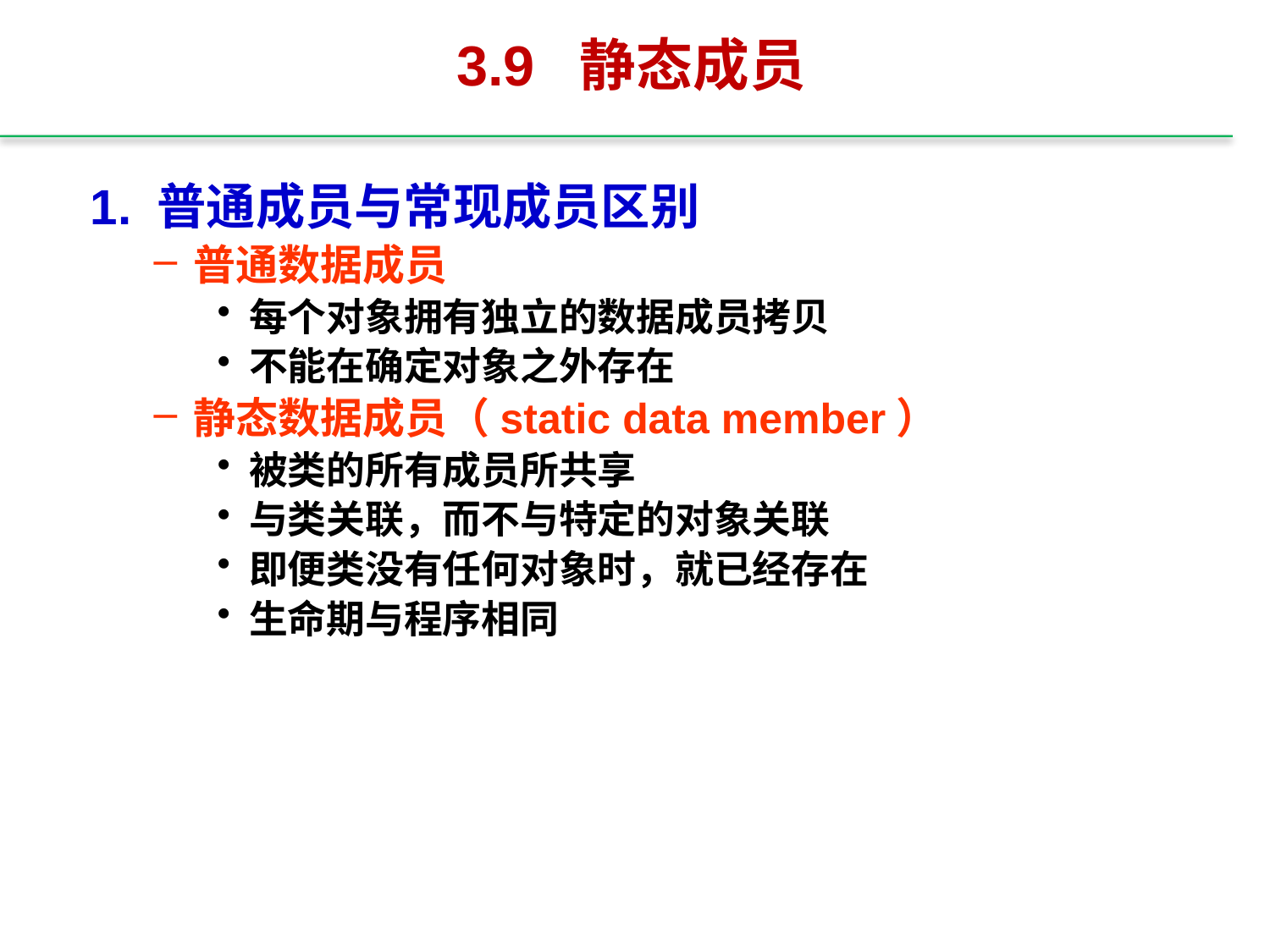

# 3.9  静态成员
1. 普通成员与常现成员区别
普通数据成员
每个对象拥有独立的数据成员拷贝
不能在确定对象之外存在
静态数据成员（static data member）
被类的所有成员所共享
与类关联，而不与特定的对象关联
即便类没有任何对象时，就已经存在
生命期与程序相同